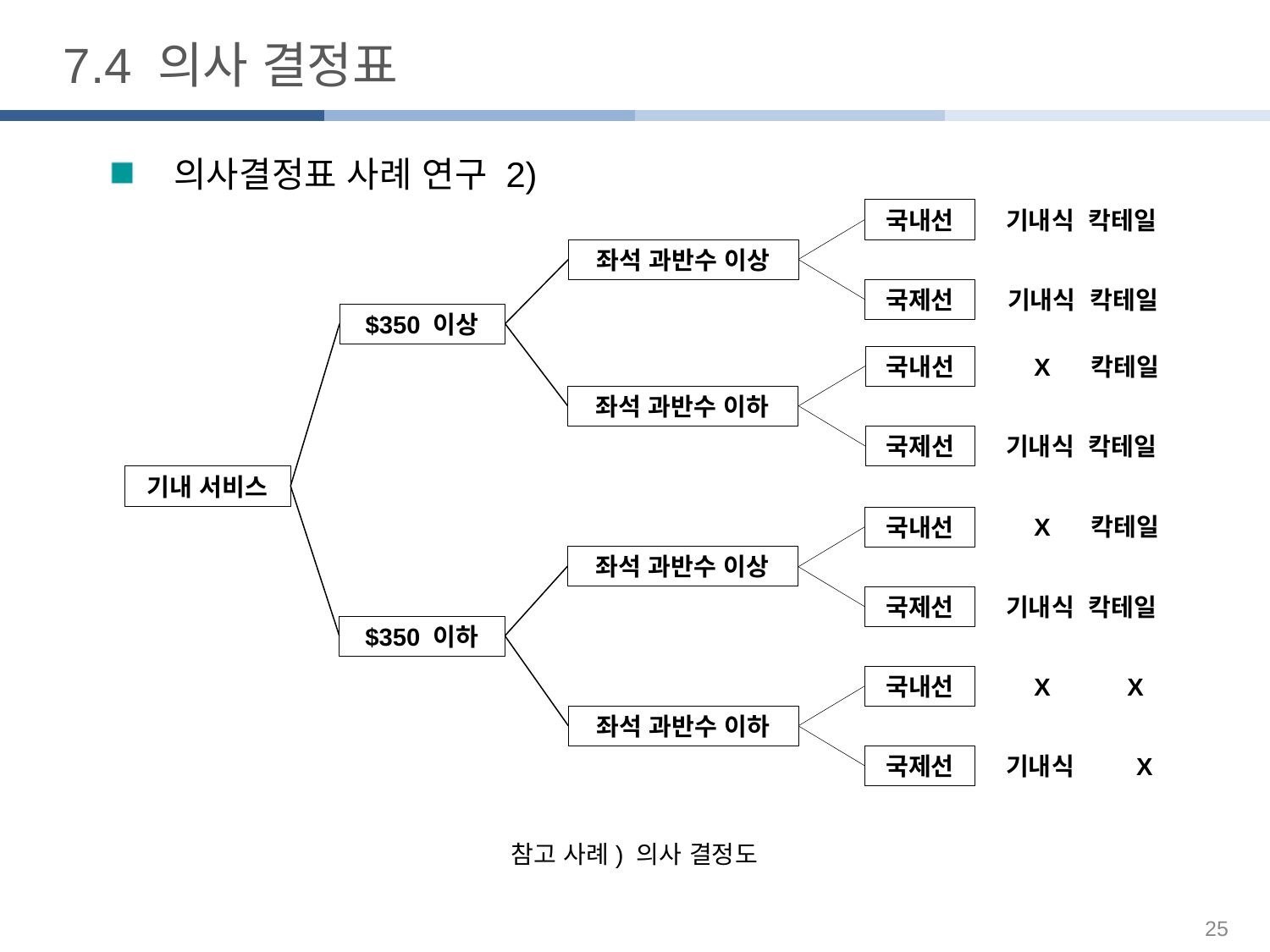

7.4 의사 결정표
 의사결정표 사례 연구 2)
국내선
기내식  칵테일
좌석 과반수 이상
국제선
기내식  칵테일
$350 이상
국내선
    X     칵테일
좌석 과반수 이하
국제선
기내식  칵테일
기내 서비스
    X     칵테일
국내선
좌석 과반수 이상
국제선
기내식  칵테일
$350 이하
국내선
    X           X
좌석 과반수 이하
국제선
기내식        X
참고 사례) 의사 결정도
25